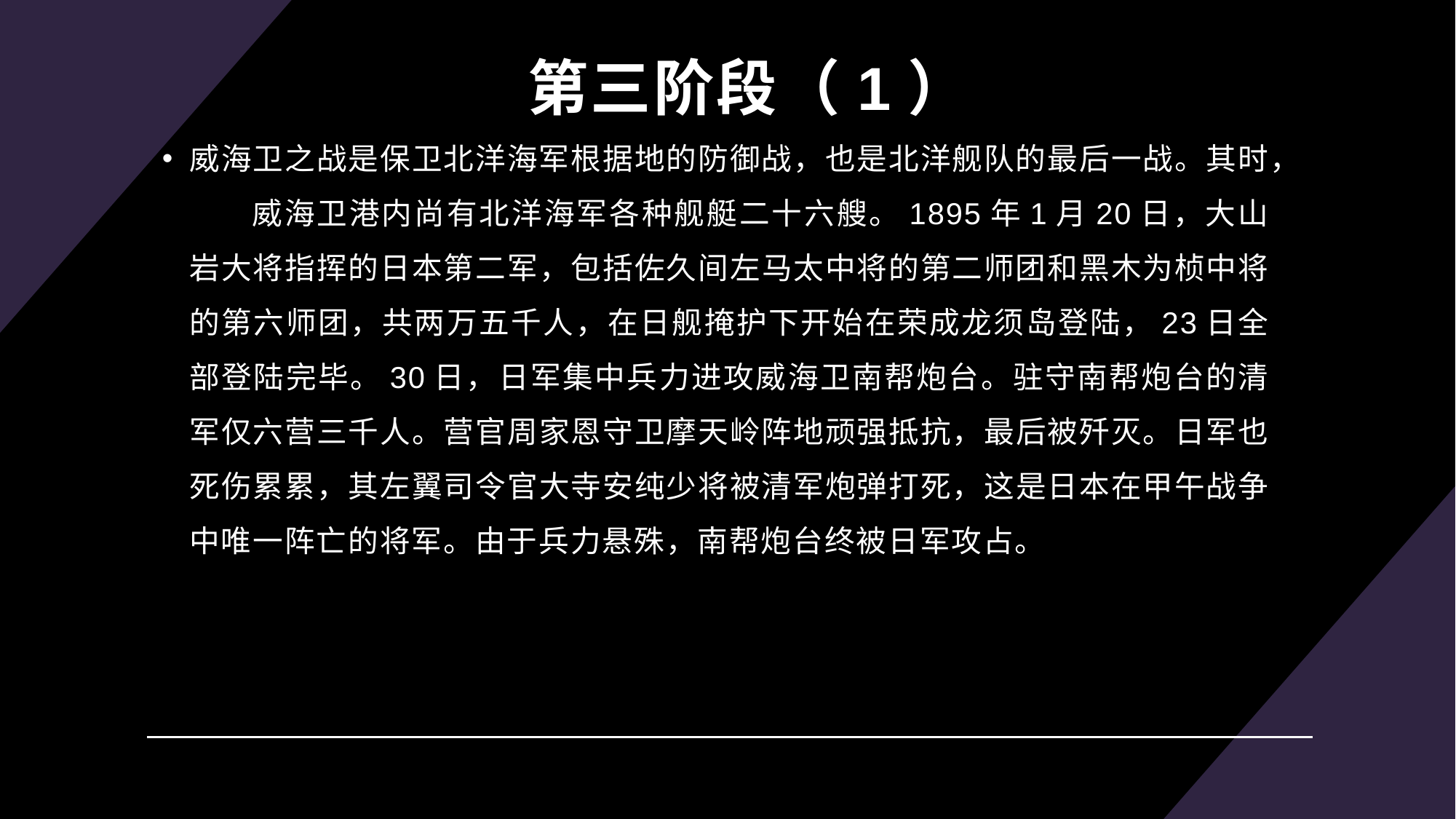

# 第三阶段（1）

威海卫之战是保卫北洋海军根据地的防御战，也是北洋舰队的最后一战。其时，       威海卫港内尚有北洋海军各种舰艇二十六艘。1895年1月20日，大山岩大将指挥的日本第二军，包括佐久间左马太中将的第二师团和黑木为桢中将的第六师团，共两万五千人，在日舰掩护下开始在荣成龙须岛登陆，23日全部登陆完毕。30日，日军集中兵力进攻威海卫南帮炮台。驻守南帮炮台的清军仅六营三千人。营官周家恩守卫摩天岭阵地顽强抵抗，最后被歼灭。日军也死伤累累，其左翼司令官大寺安纯少将被清军炮弹打死，这是日本在甲午战争中唯一阵亡的将军。由于兵力悬殊，南帮炮台终被日军攻占。